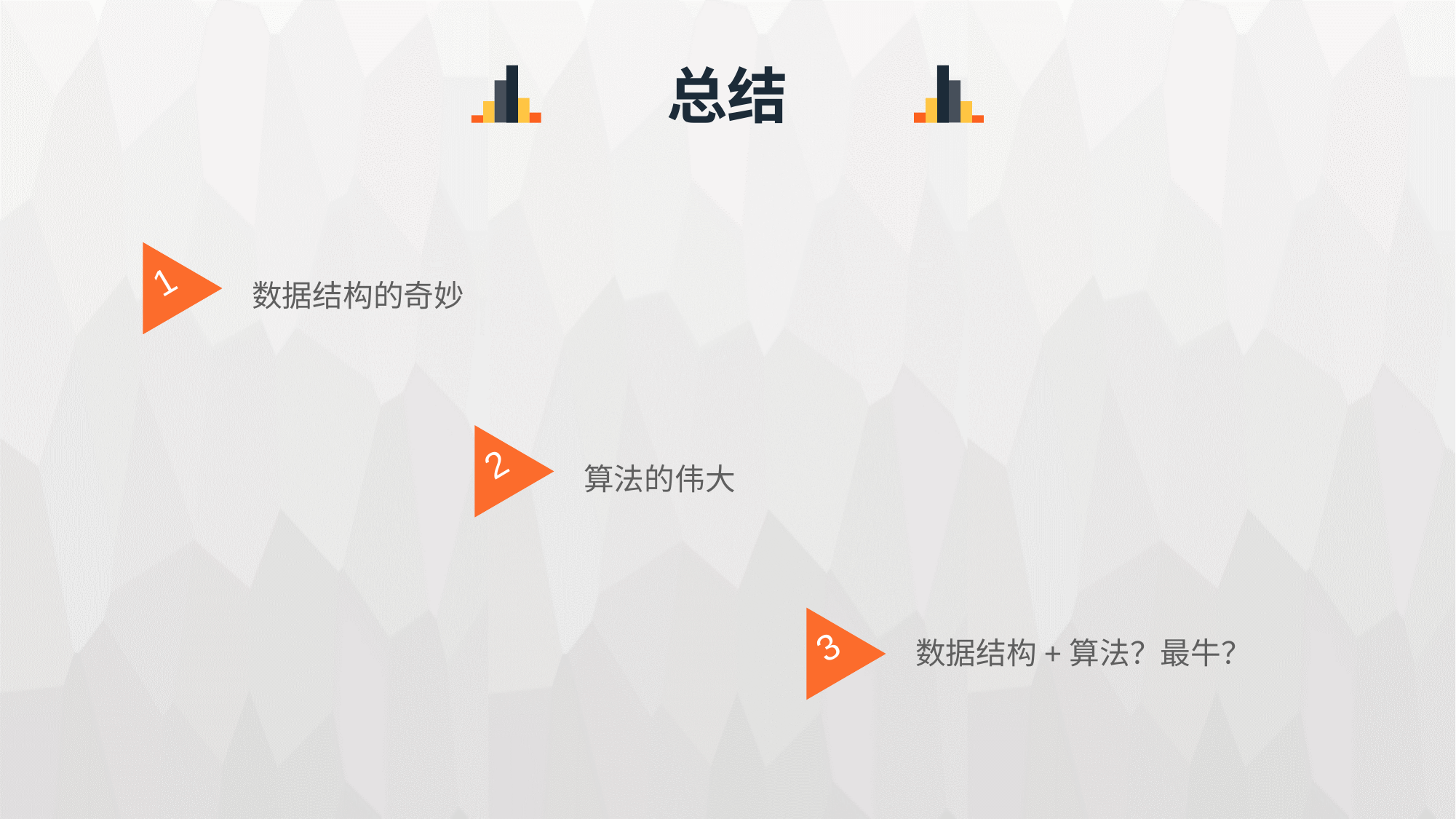

总结

1

数据结构的奇妙

2

算法的伟大

3
数据结构+算法？最牛？